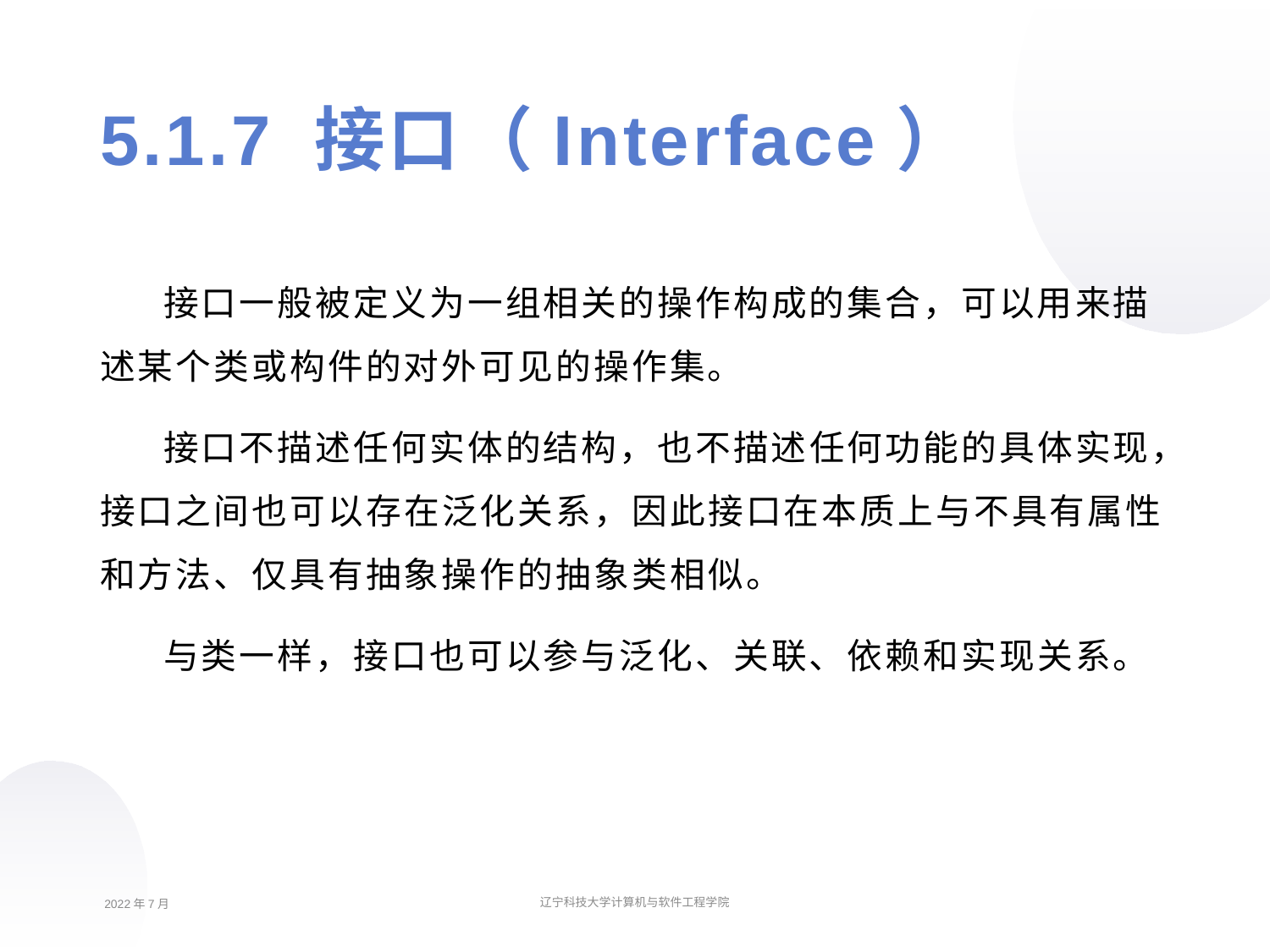

5.1.7 接口（Interface）
接口一般被定义为一组相关的操作构成的集合，可以用来描述某个类或构件的对外可见的操作集。
接口不描述任何实体的结构，也不描述任何功能的具体实现，接口之间也可以存在泛化关系，因此接口在本质上与不具有属性和方法、仅具有抽象操作的抽象类相似。
与类一样，接口也可以参与泛化、关联、依赖和实现关系。

2022年7月
辽宁科技大学计算机与软件工程学院
51